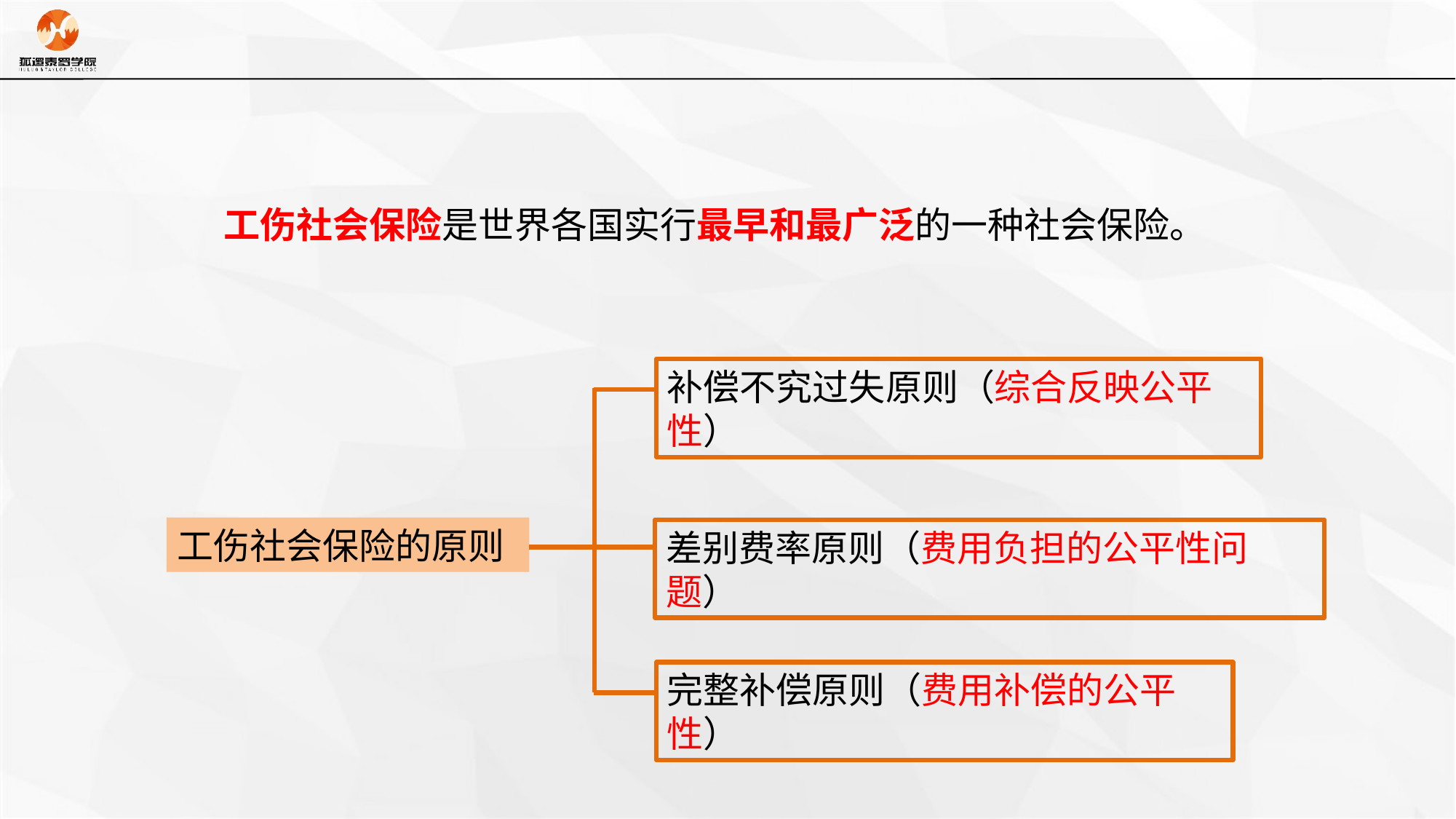

工伤社会保险是世界各国实行最早和最广泛的一种社会保险。
补偿不究过失原则（综合反映公平性）
差别费率原则（费用负担的公平性问题）
完整补偿原则（费用补偿的公平性）
工伤社会保险的原则